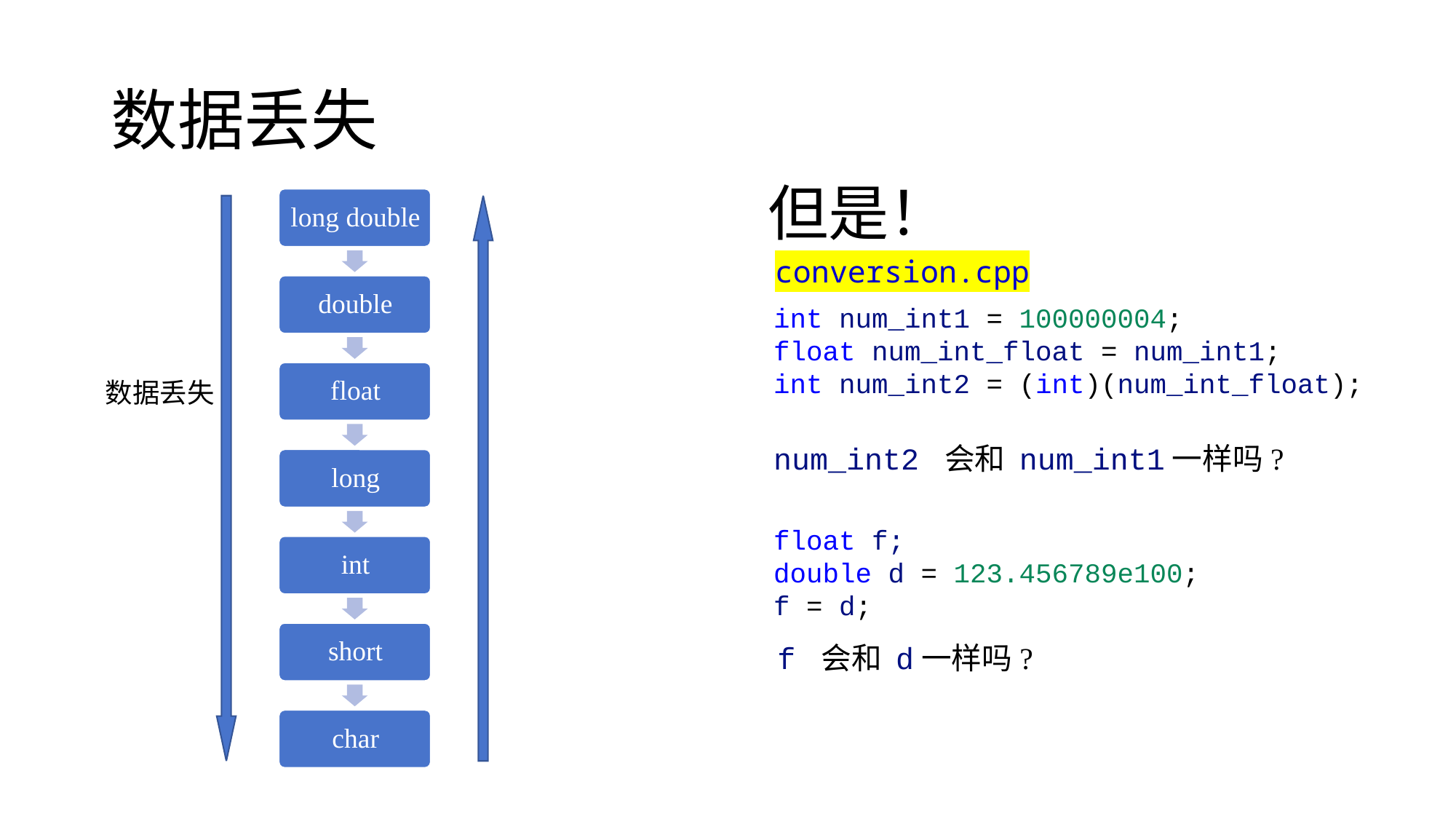

# 数据丢失
但是！
long double

double

float

long

int

short

char

conversion.cpp
int num_int1 = 100000004;
float num_int_float = num_int1;
int num_int2 = (int)(num_int_float);
数据丢失
num_int2 会和 num_int1一样吗?
float f;
double d = 123.456789e100;
f = d;
f 会和 d一样吗?